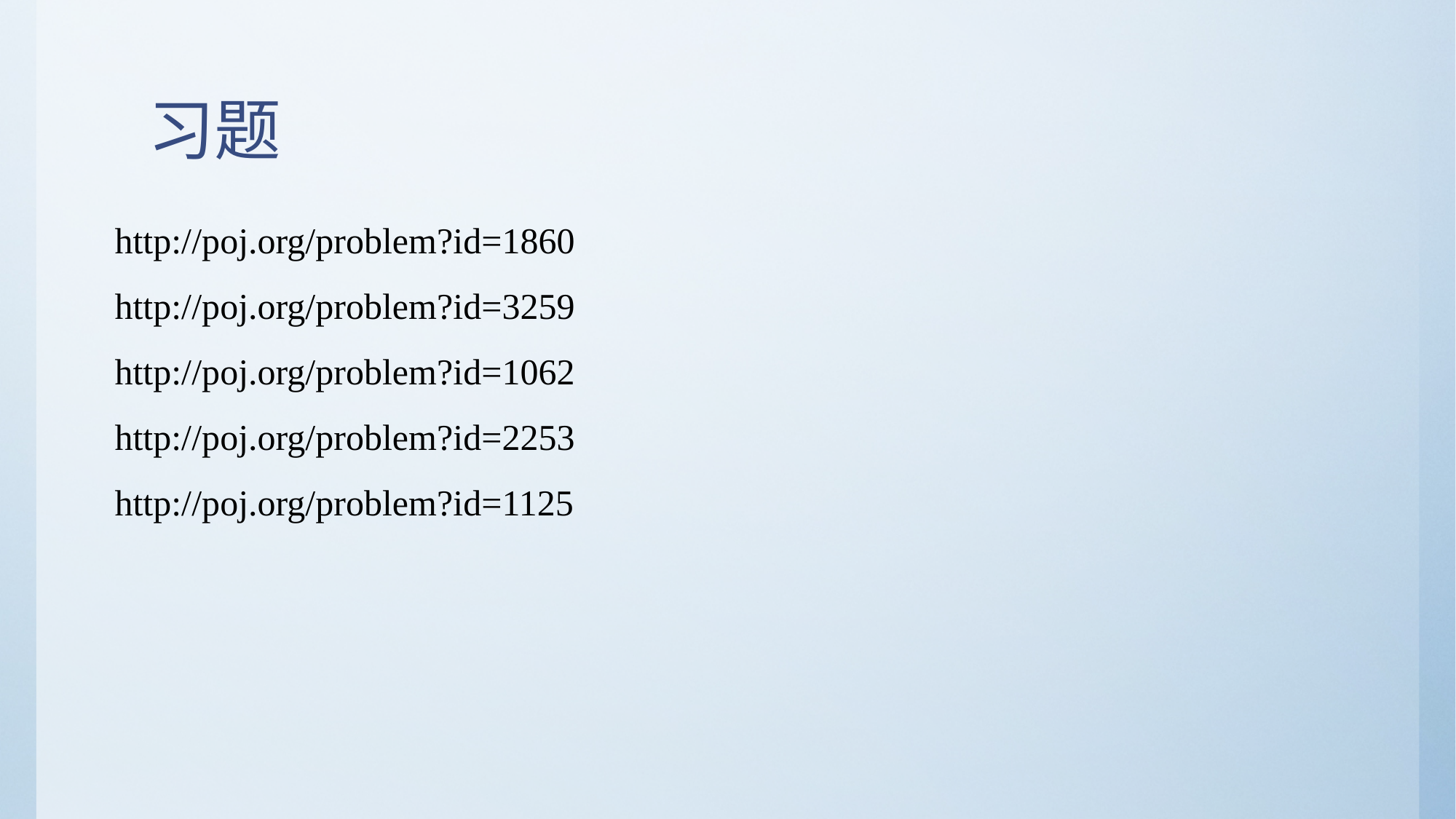

# 习题
http://poj.org/problem?id=1860
http://poj.org/problem?id=3259
http://poj.org/problem?id=1062
http://poj.org/problem?id=2253
http://poj.org/problem?id=1125